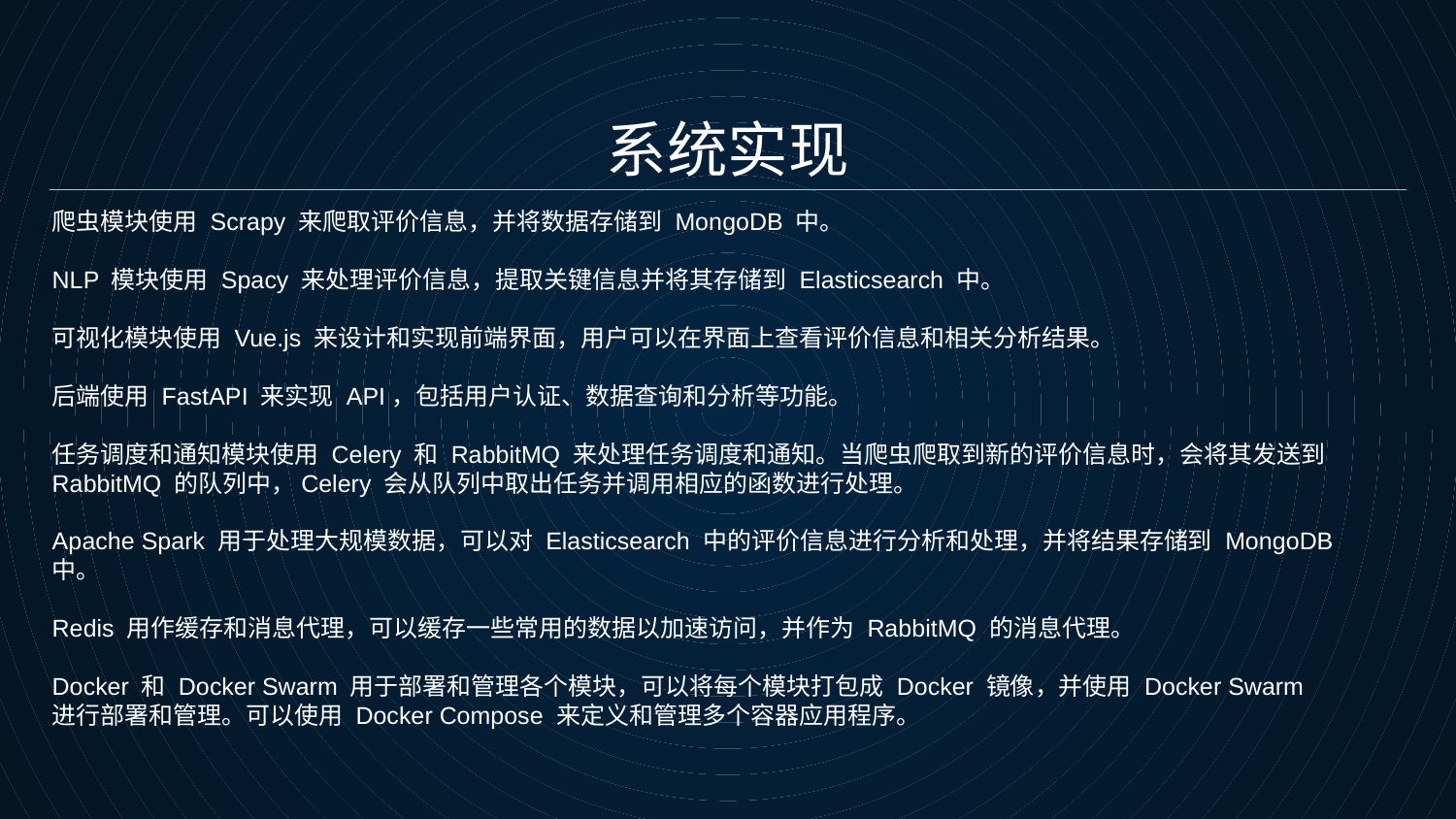

# 系统实现
爬虫模块使用 Scrapy 来爬取评价信息，并将数据存储到 MongoDB 中。

NLP 模块使用 Spacy 来处理评价信息，提取关键信息并将其存储到 Elasticsearch 中。

可视化模块使用 Vue.js 来设计和实现前端界面，用户可以在界面上查看评价信息和相关分析结果。

后端使用 FastAPI 来实现 API，包括用户认证、数据查询和分析等功能。

任务调度和通知模块使用 Celery 和 RabbitMQ 来处理任务调度和通知。当爬虫爬取到新的评价信息时，会将其发送到 RabbitMQ 的队列中，Celery 会从队列中取出任务并调用相应的函数进行处理。

Apache Spark 用于处理大规模数据，可以对 Elasticsearch 中的评价信息进行分析和处理，并将结果存储到 MongoDB 中。

Redis 用作缓存和消息代理，可以缓存一些常用的数据以加速访问，并作为 RabbitMQ 的消息代理。

Docker 和 Docker Swarm 用于部署和管理各个模块，可以将每个模块打包成 Docker 镜像，并使用 Docker Swarm 进行部署和管理。可以使用 Docker Compose 来定义和管理多个容器应用程序。